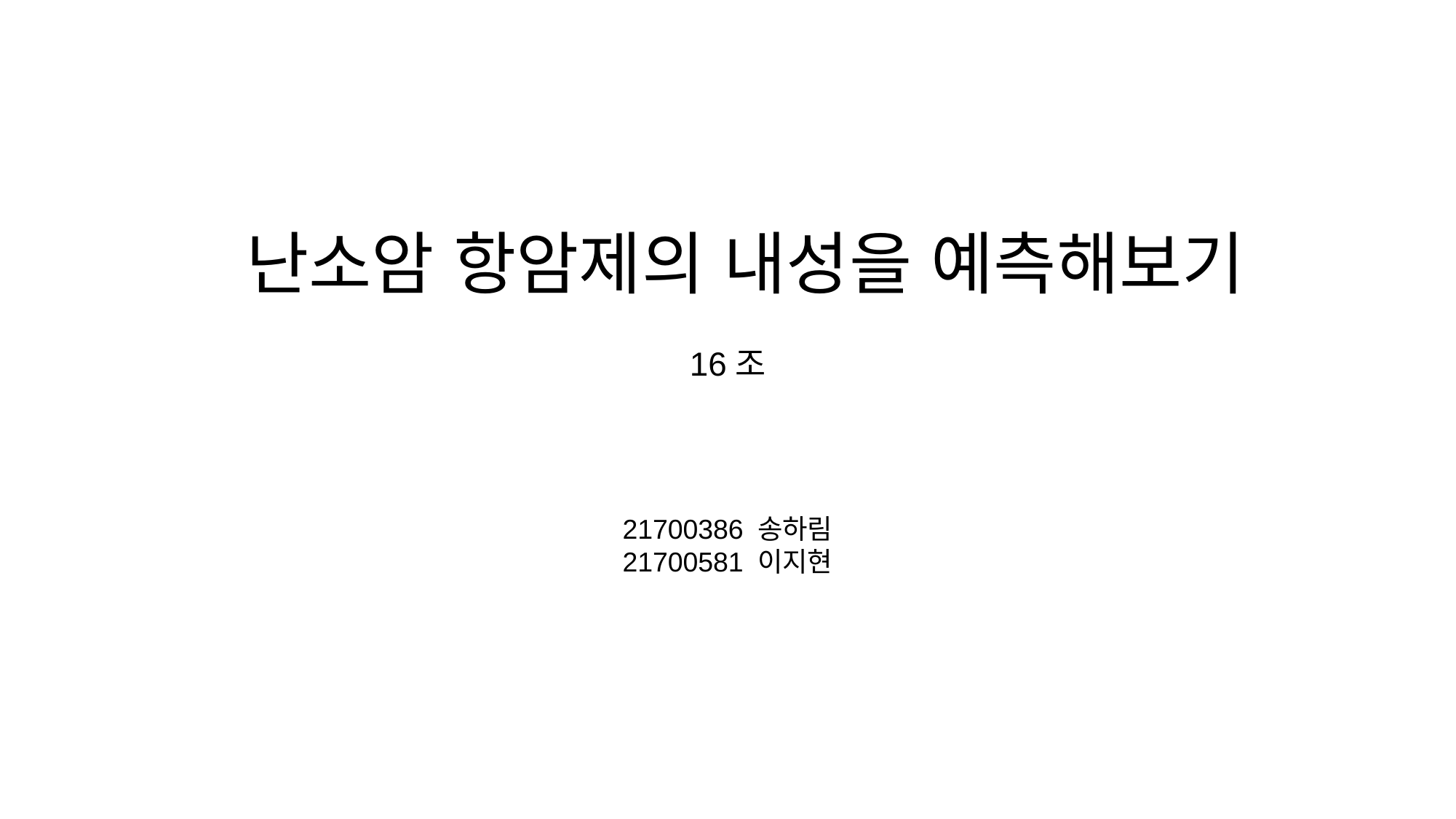

난소암 항암제의 내성을 예측해보기
16조
21700386 송하림
21700581 이지현